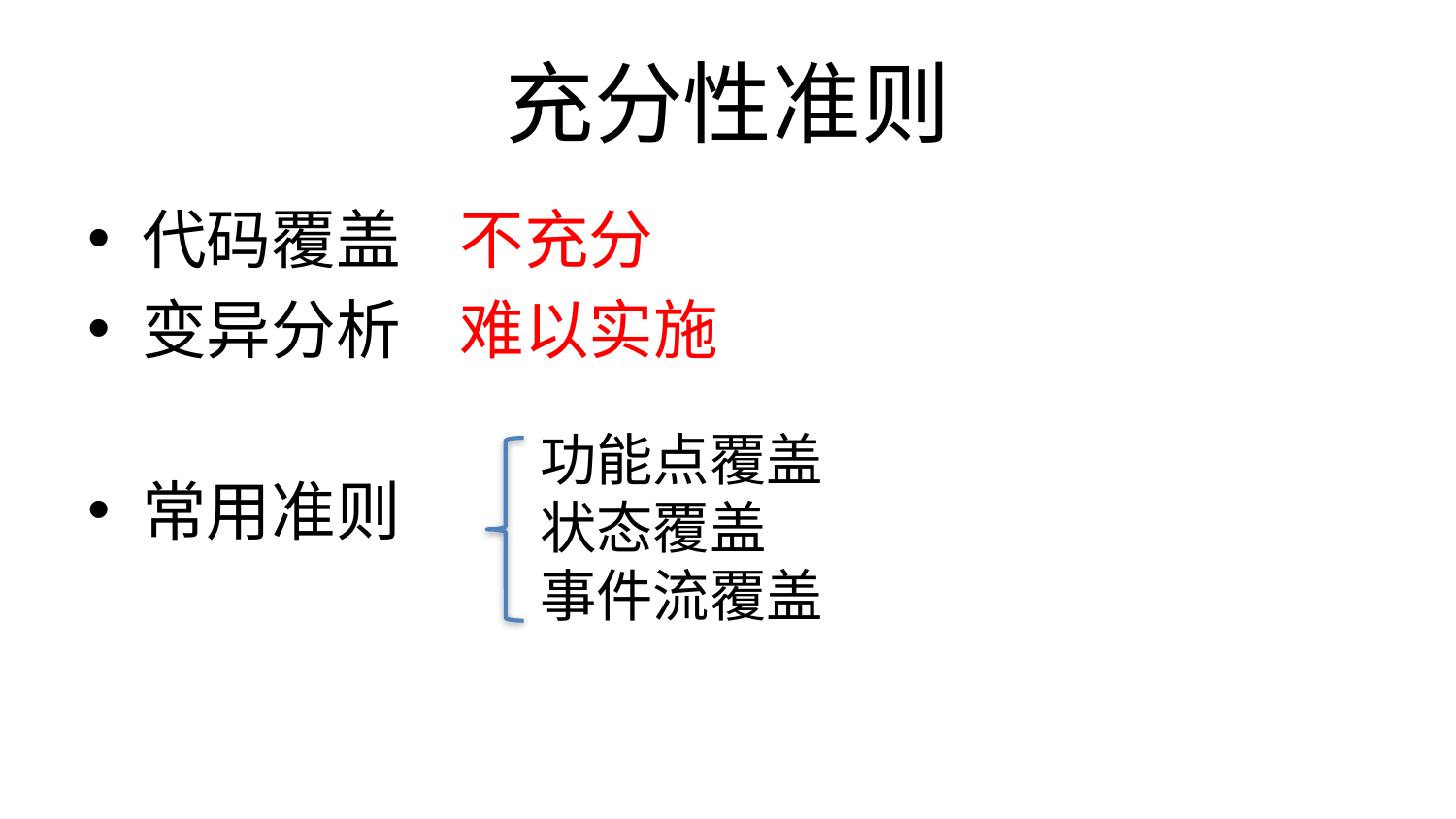

# 充分性准则
代码覆盖    不充分
变异分析    难以实施

常用准则
功能点覆盖
状态覆盖
事件流覆盖